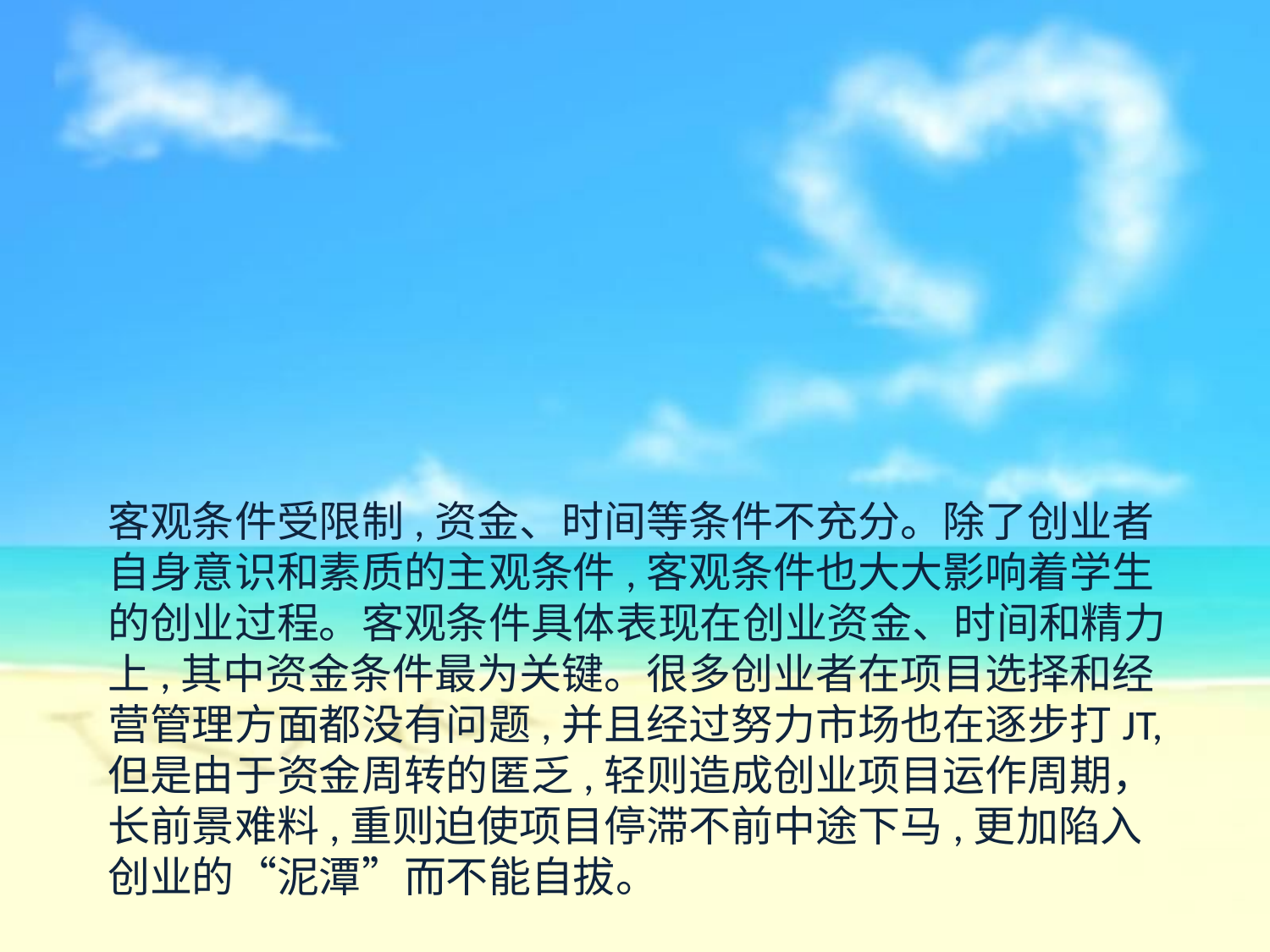

客观条件受限制,资金、时间等条件不充分。除了创业者自身意识和素质的主观条件,客观条件也大大影响着学生的创业过程。客观条件具体表现在创业资金、时间和精力上,其中资金条件最为关键。很多创业者在项目选择和经营管理方面都没有问题,并且经过努力市场也在逐步打JT,但是由于资金周转的匿乏,轻则造成创业项目运作周期，长前景难料,重则迫使项目停滞不前中途下马,更加陷入创业的“泥潭”而不能自拔。